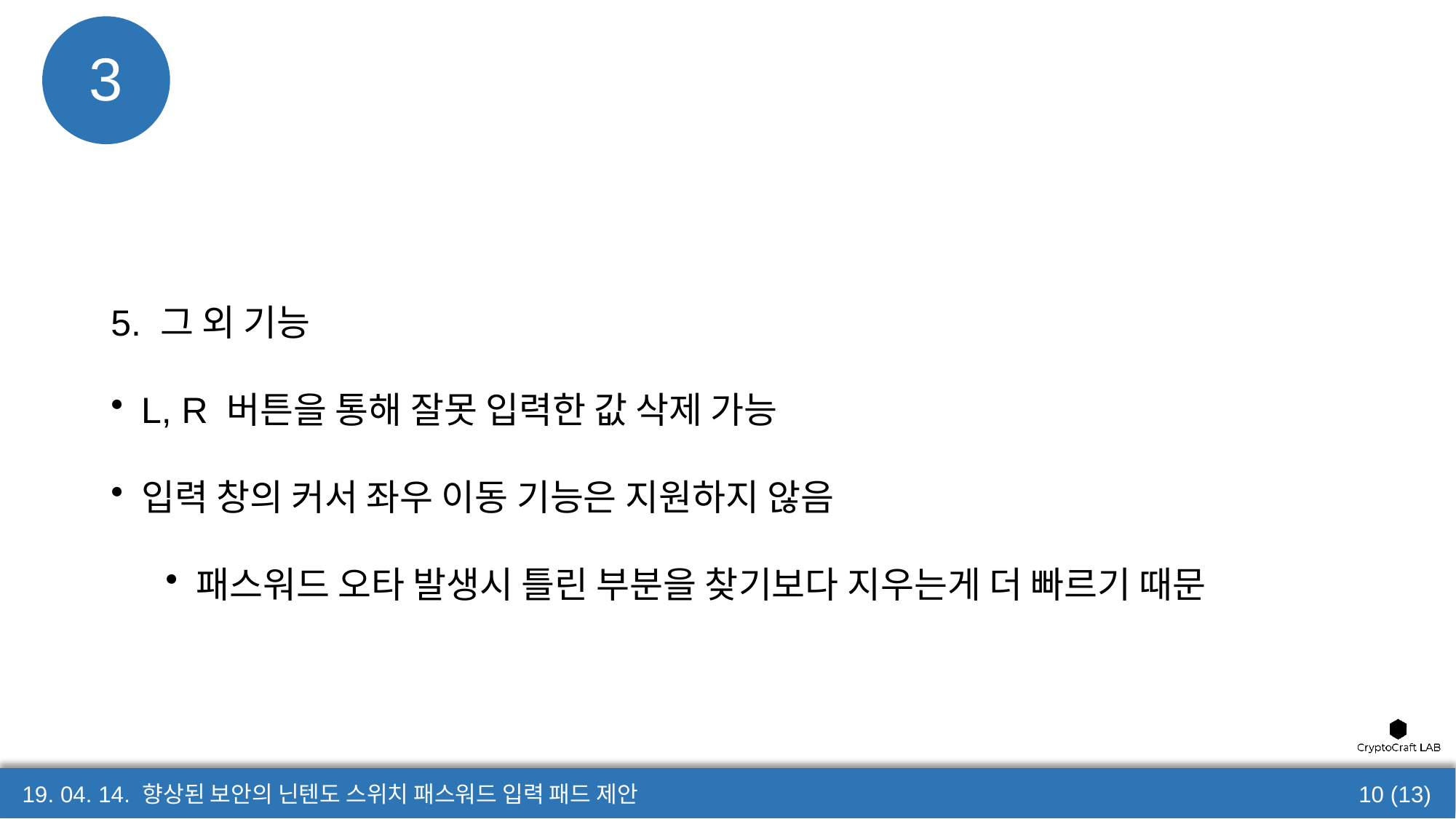

3
5. 그 외 기능
L, R 버튼을 통해 잘못 입력한 값 삭제 가능
입력 창의 커서 좌우 이동 기능은 지원하지 않음
패스워드 오타 발생시 틀린 부분을 찾기보다 지우는게 더 빠르기 때문